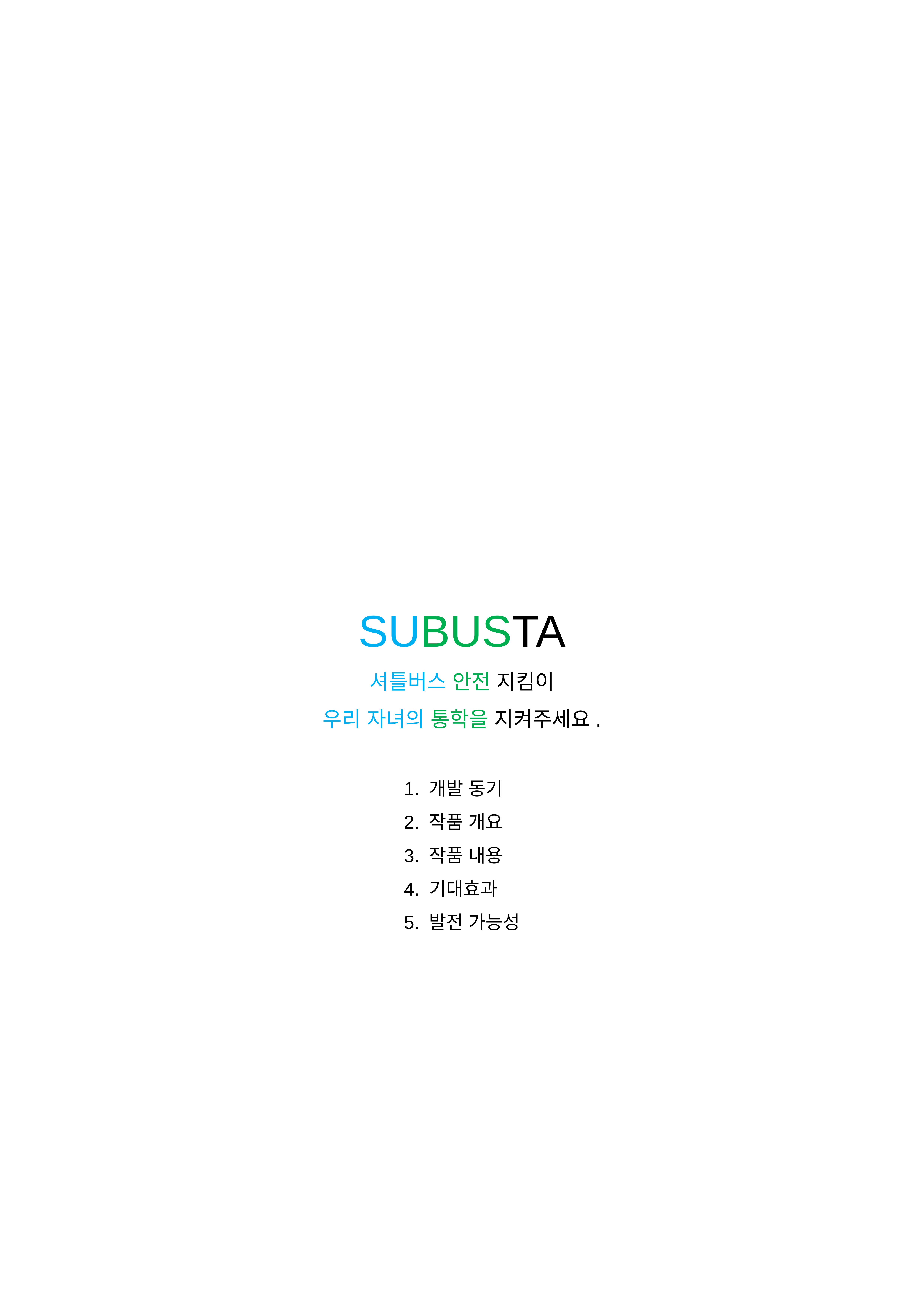

SUBUSTA
셔틀버스 안전 지킴이
우리 자녀의 통학을 지켜주세요.
1. 개발 동기
2. 작품 개요
3. 작품 내용
4. 기대효과
5. 발전 가능성